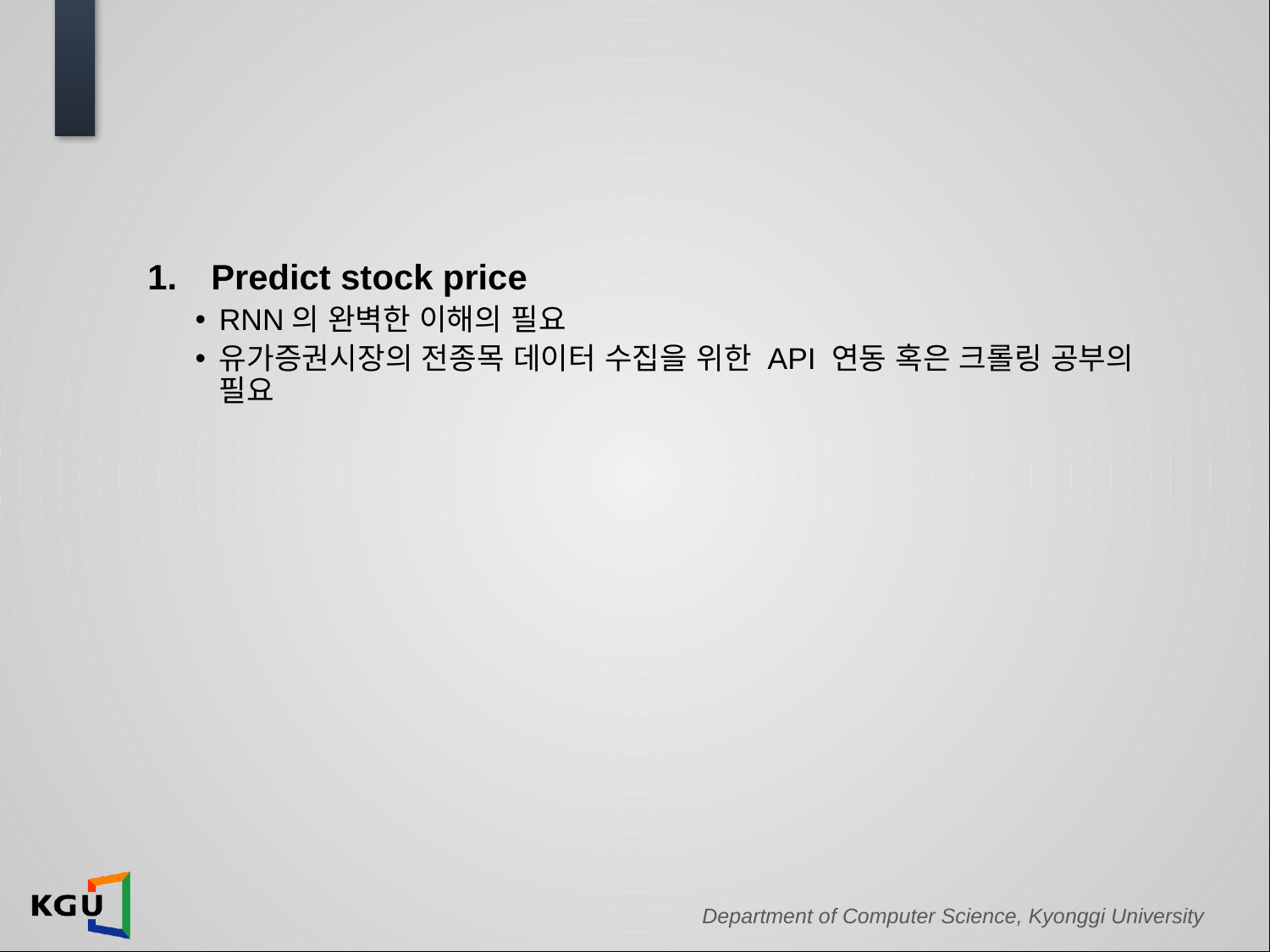

#
Predict stock price
RNN의 완벽한 이해의 필요
유가증권시장의 전종목 데이터 수집을 위한 API 연동 혹은 크롤링 공부의 필요